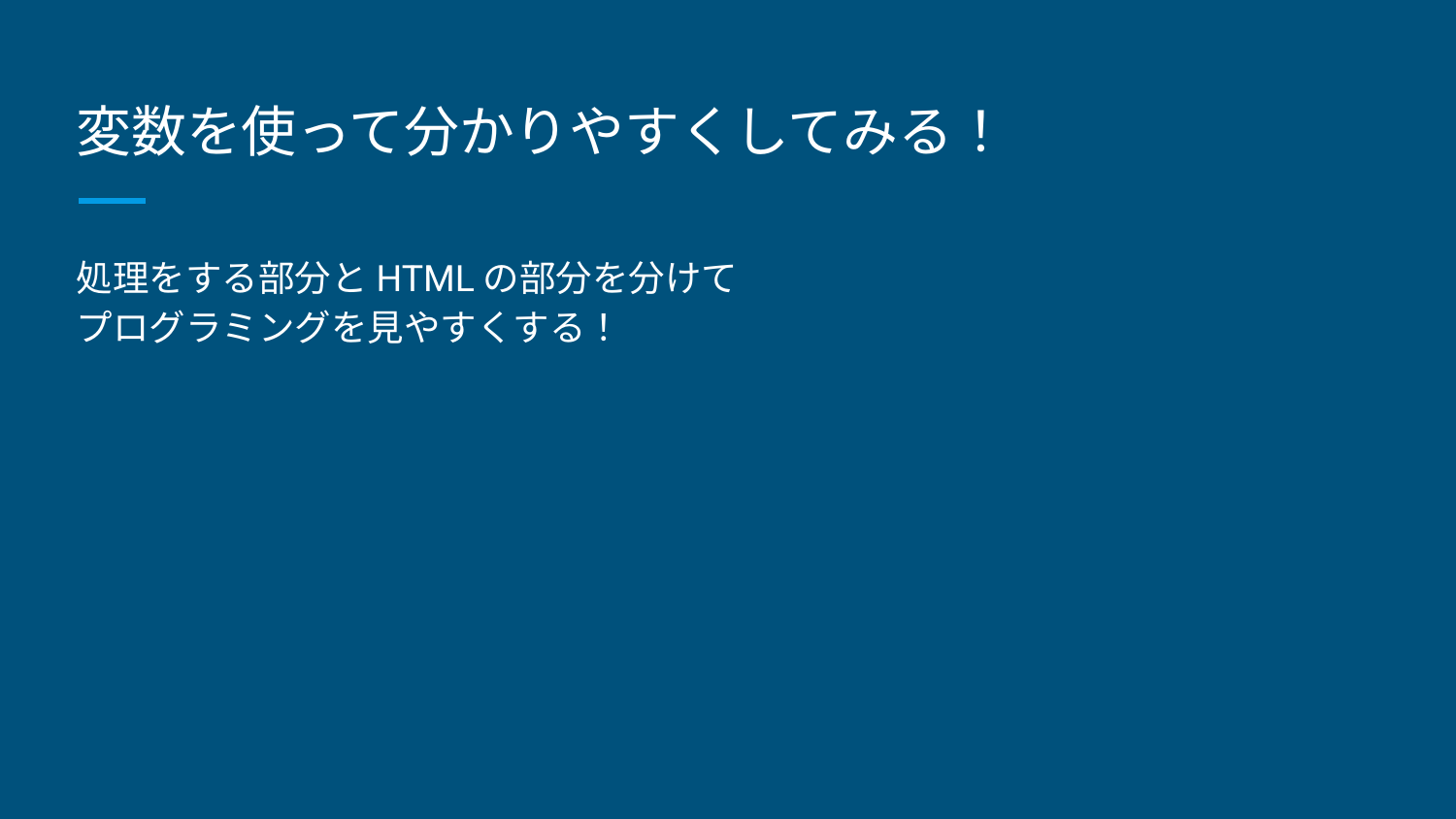

# 変数を使って分かりやすくしてみる！
処理をする部分とHTMLの部分を分けて
プログラミングを見やすくする！